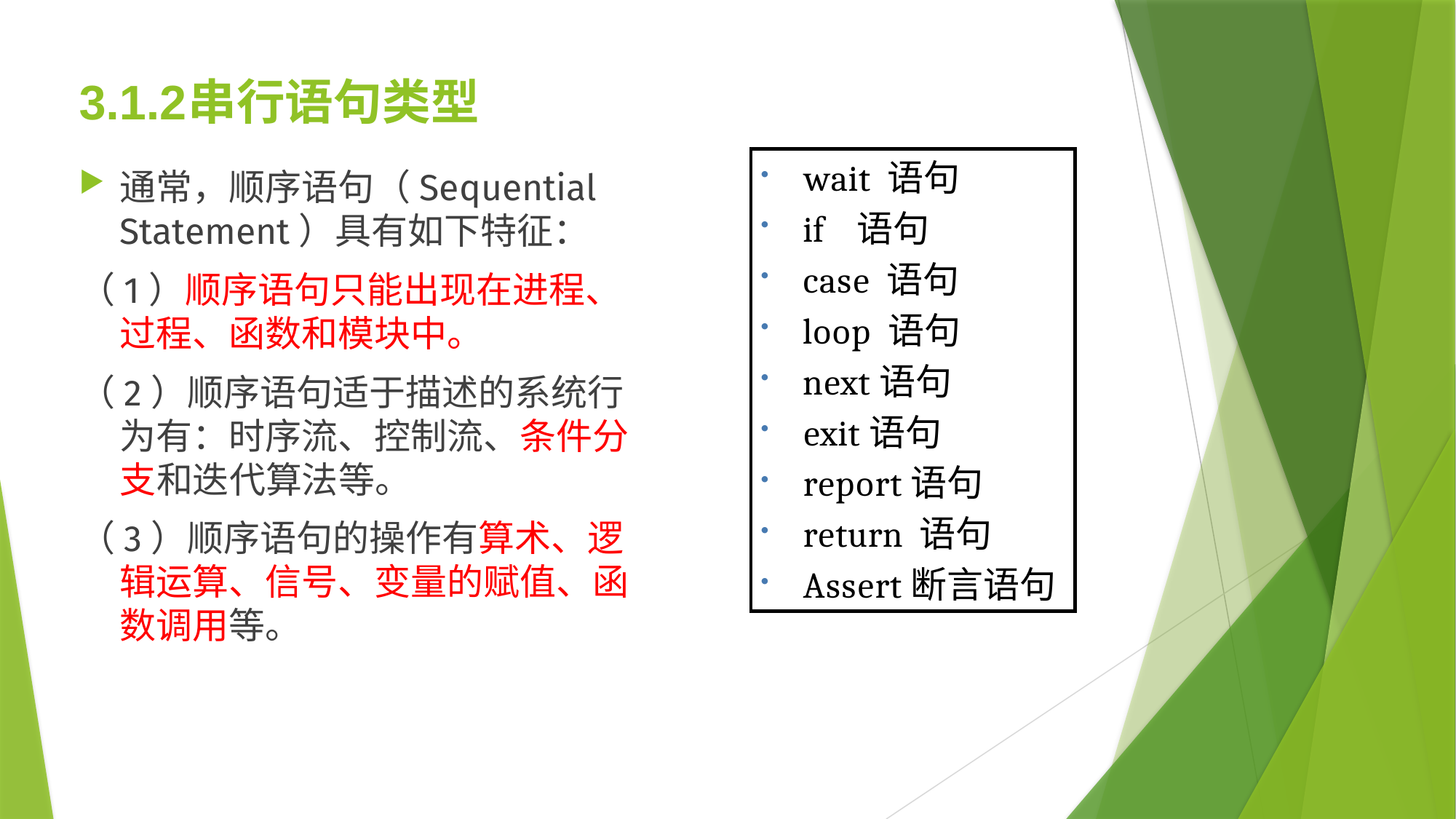

3.1.2	串行语句类型
wait 语句
if   语句
case 语句
loop 语句
next语句
exit语句
report语句
return 语句
Assert断言语句
通常，顺序语句（Sequential Statement）具有如下特征：
（1）顺序语句只能出现在进程、过程、函数和模块中。
（2）顺序语句适于描述的系统行为有：时序流、控制流、条件分支和迭代算法等。
（3）顺序语句的操作有算术、逻辑运算、信号、变量的赋值、函数调用等。